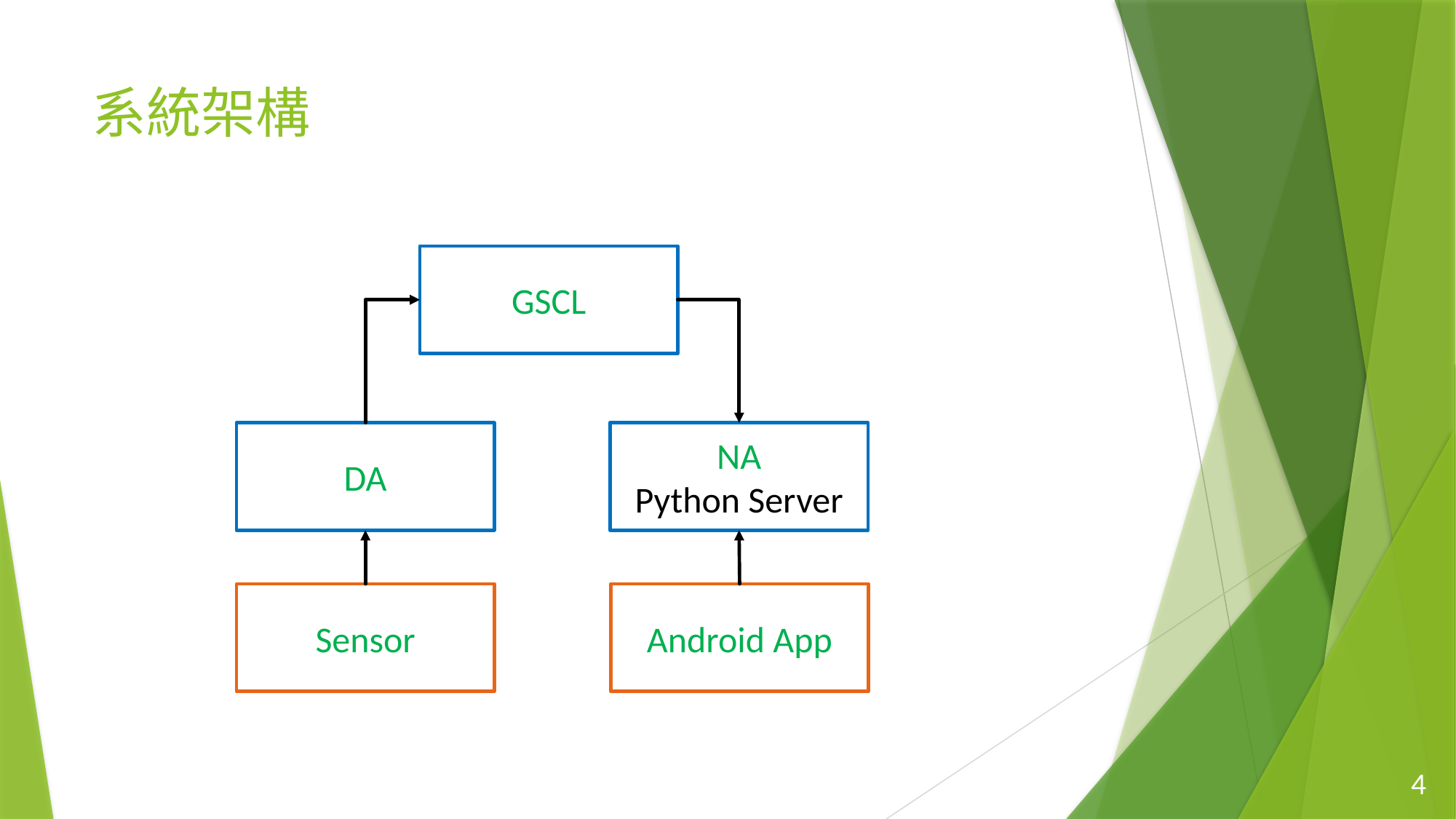

# 系統架構
GSCL
DA
NA
Python Server
Sensor
Android App
4